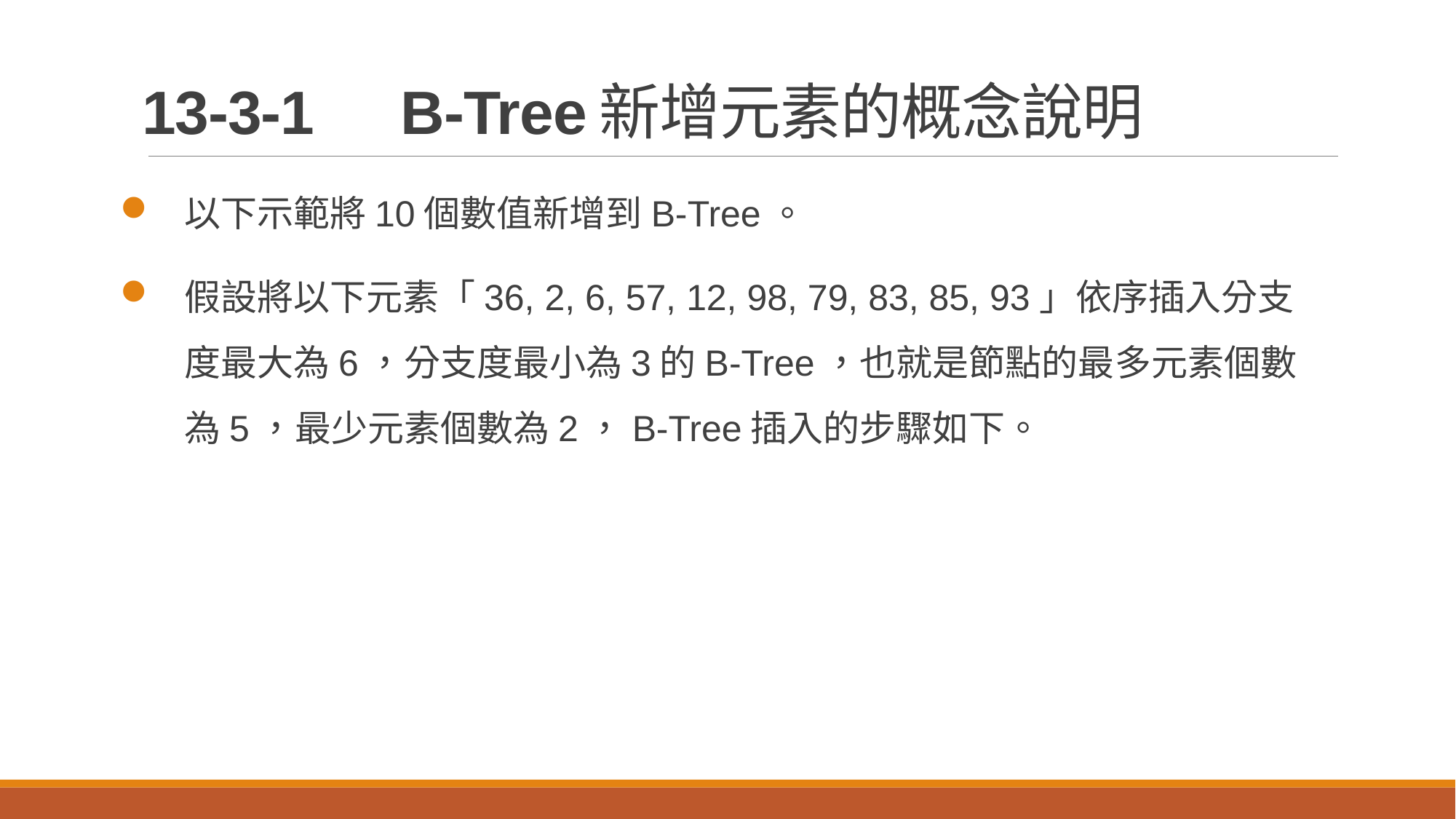

# 13-3-1　B-Tree新增元素的概念說明
以下示範將10個數值新增到B-Tree。
假設將以下元素「36, 2, 6, 57, 12, 98, 79, 83, 85, 93」依序插入分支度最大為6，分支度最小為3的B-Tree，也就是節點的最多元素個數為5，最少元素個數為2，B-Tree插入的步驟如下。